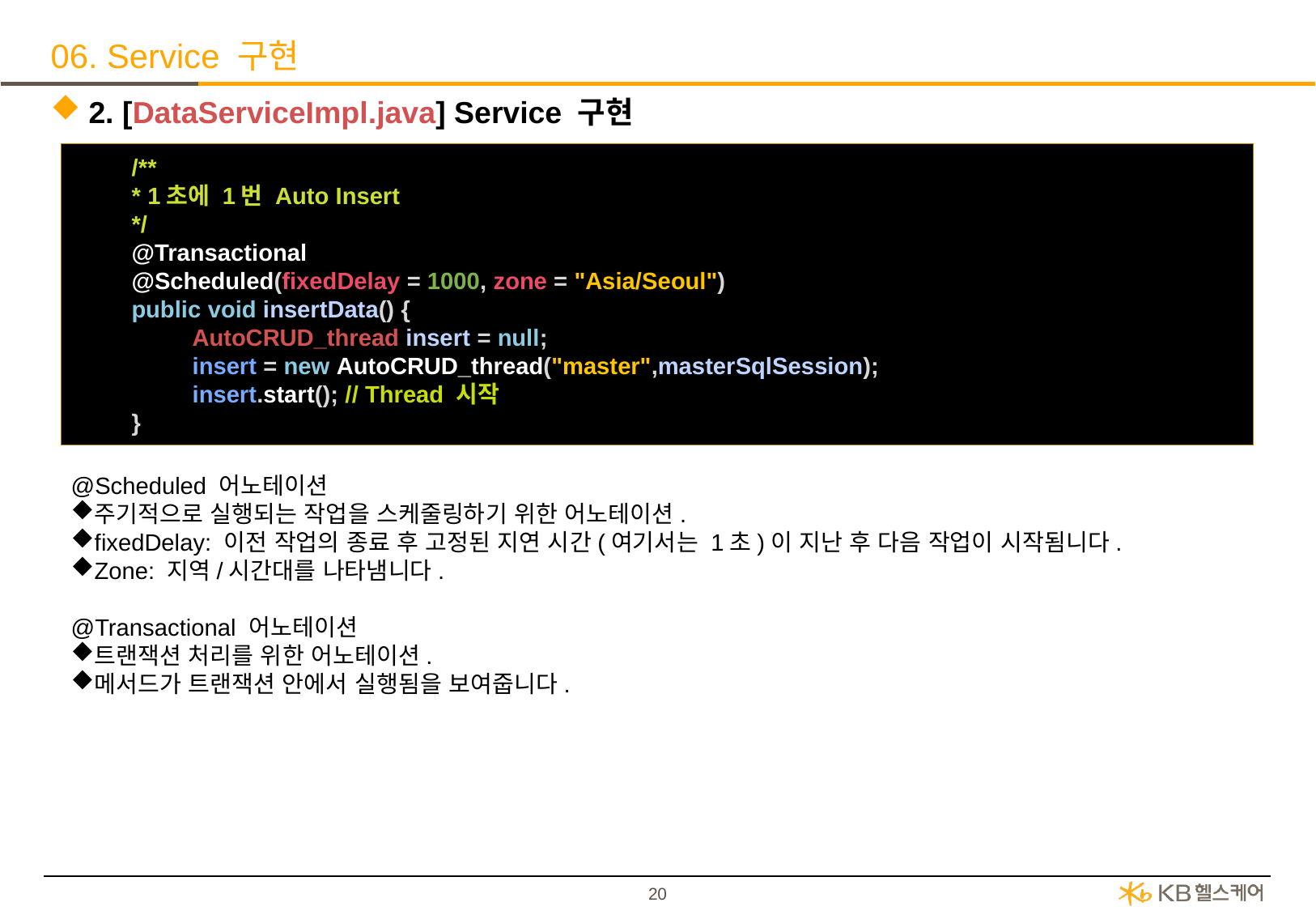

# 06. Service 구현
2. [DataServiceImpl.java] Service 구현

/**
* 1초에 1번 Auto Insert
*/
@Transactional
@Scheduled(fixedDelay = 1000, zone = "Asia/Seoul")
public void insertData() {
AutoCRUD_thread insert = null;
insert = new AutoCRUD_thread("master",masterSqlSession);
insert.start(); // Thread 시작
}
@Scheduled 어노테이션
주기적으로 실행되는 작업을 스케줄링하기 위한 어노테이션.
fixedDelay: 이전 작업의 종료 후 고정된 지연 시간(여기서는 1초)이 지난 후 다음 작업이 시작됨니다.
Zone: 지역/시간대를 나타냄니다.

@Transactional 어노테이션
트랜잭션 처리를 위한 어노테이션.
메서드가 트랜잭션 안에서 실행됨을 보여줍니다.